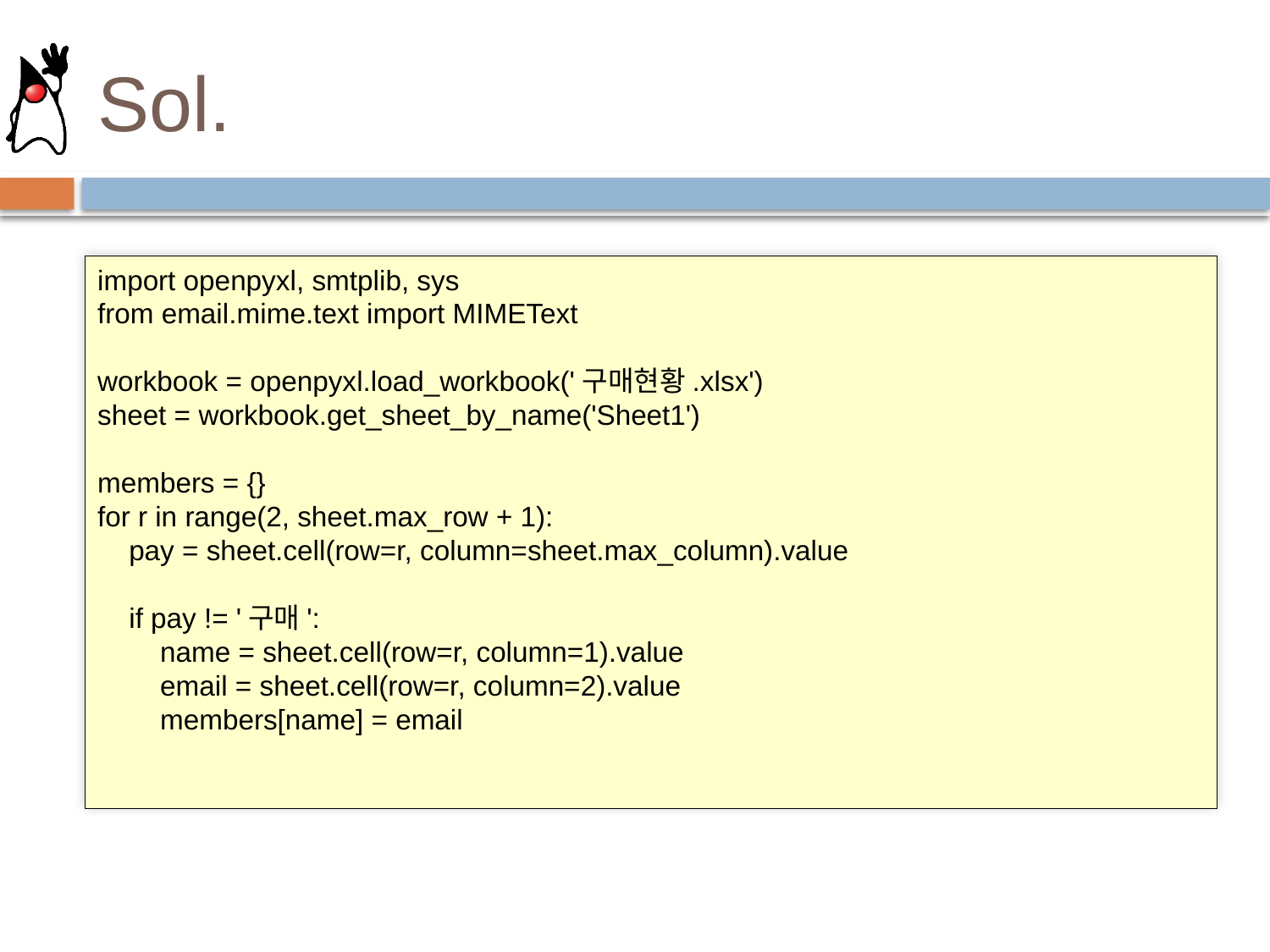

# Sol.
import openpyxl, smtplib, sys
from email.mime.text import MIMEText

workbook = openpyxl.load_workbook('구매현황.xlsx')
sheet = workbook.get_sheet_by_name('Sheet1')

members = {}
for r in range(2, sheet.max_row + 1):
    pay = sheet.cell(row=r, column=sheet.max_column).value

    if pay != '구매':
        name = sheet.cell(row=r, column=1).value
        email = sheet.cell(row=r, column=2).value
        members[name] = email